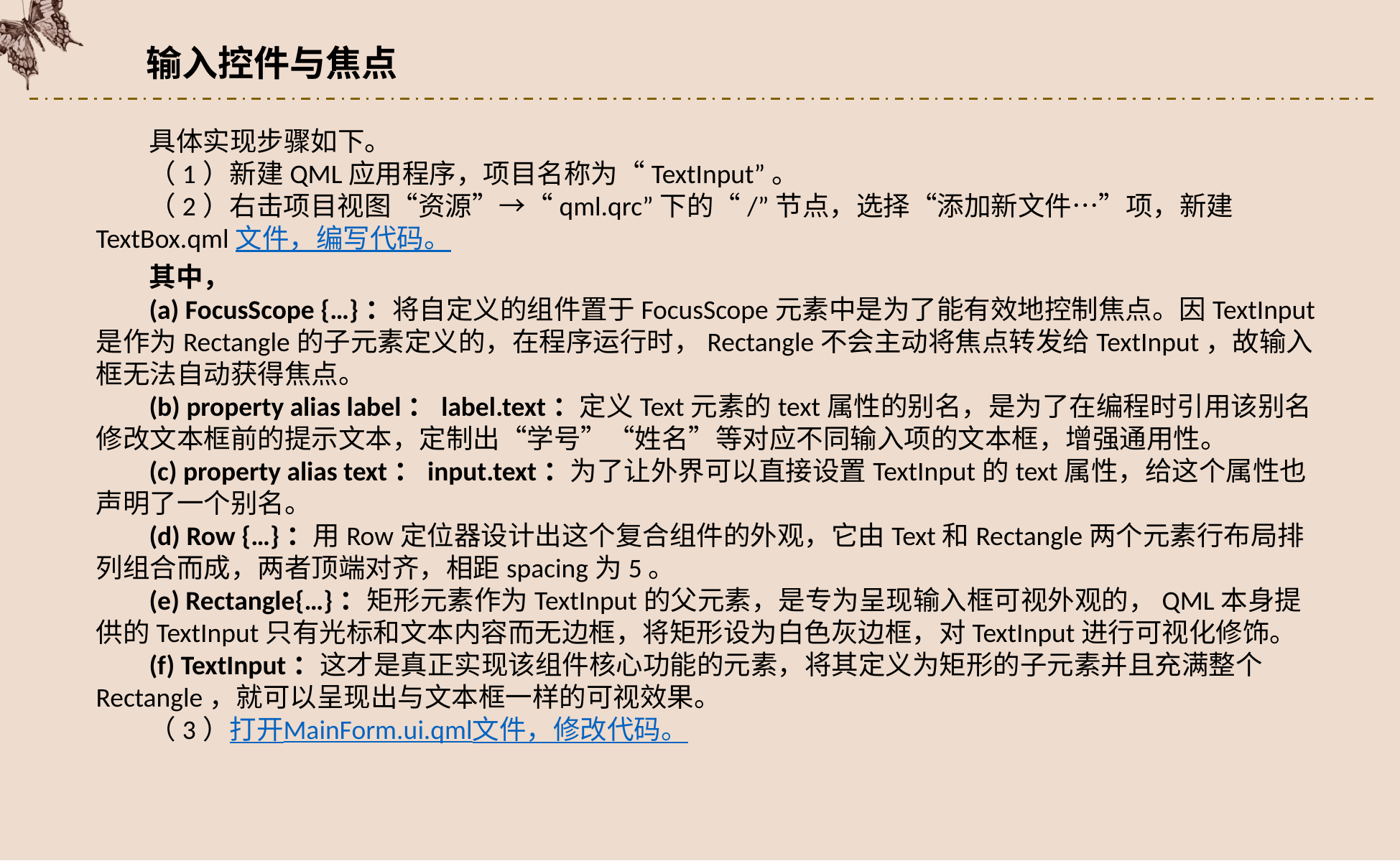

输入控件与焦点
具体实现步骤如下。
（1）新建QML应用程序，项目名称为“TextInput”。
（2）右击项目视图“资源”→“qml.qrc”下的“/”节点，选择“添加新文件…”项，新建TextBox.qml文件，编写代码。
其中，
(a) FocusScope {…}：将自定义的组件置于FocusScope元素中是为了能有效地控制焦点。因TextInput是作为Rectangle的子元素定义的，在程序运行时，Rectangle不会主动将焦点转发给TextInput，故输入框无法自动获得焦点。
(b) property alias label：label.text：定义Text元素的text属性的别名，是为了在编程时引用该别名修改文本框前的提示文本，定制出“学号”“姓名”等对应不同输入项的文本框，增强通用性。
(c) property alias text：input.text：为了让外界可以直接设置TextInput的text属性，给这个属性也声明了一个别名。
(d) Row {…}：用Row定位器设计出这个复合组件的外观，它由Text和Rectangle两个元素行布局排列组合而成，两者顶端对齐，相距spacing为5。
(e) Rectangle{…}：矩形元素作为TextInput的父元素，是专为呈现输入框可视外观的，QML本身提供的TextInput只有光标和文本内容而无边框，将矩形设为白色灰边框，对TextInput进行可视化修饰。
(f) TextInput：这才是真正实现该组件核心功能的元素，将其定义为矩形的子元素并且充满整个Rectangle，就可以呈现出与文本框一样的可视效果。
（3）打开MainForm.ui.qml文件，修改代码。